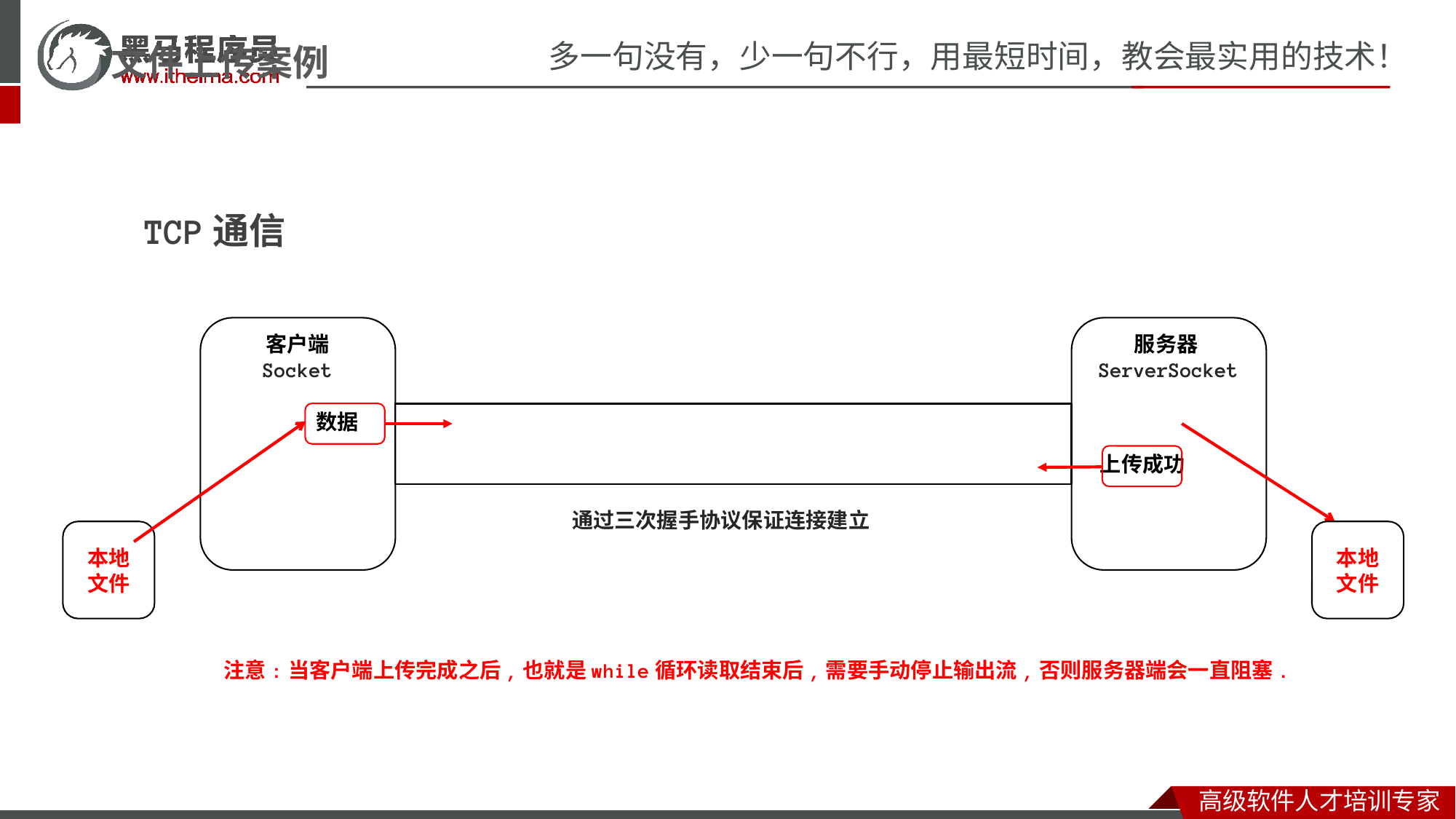

文件上传案例
TCP通信
客户端
Socket

服务器ServerSocket

数据

上传成功

通过三次握手协议保证连接建立
本地文件
本地文件
注意:当客户端上传完成之后,也就是while循环读取结束后,需要手动停止输出流,否则服务器端会一直阻塞.